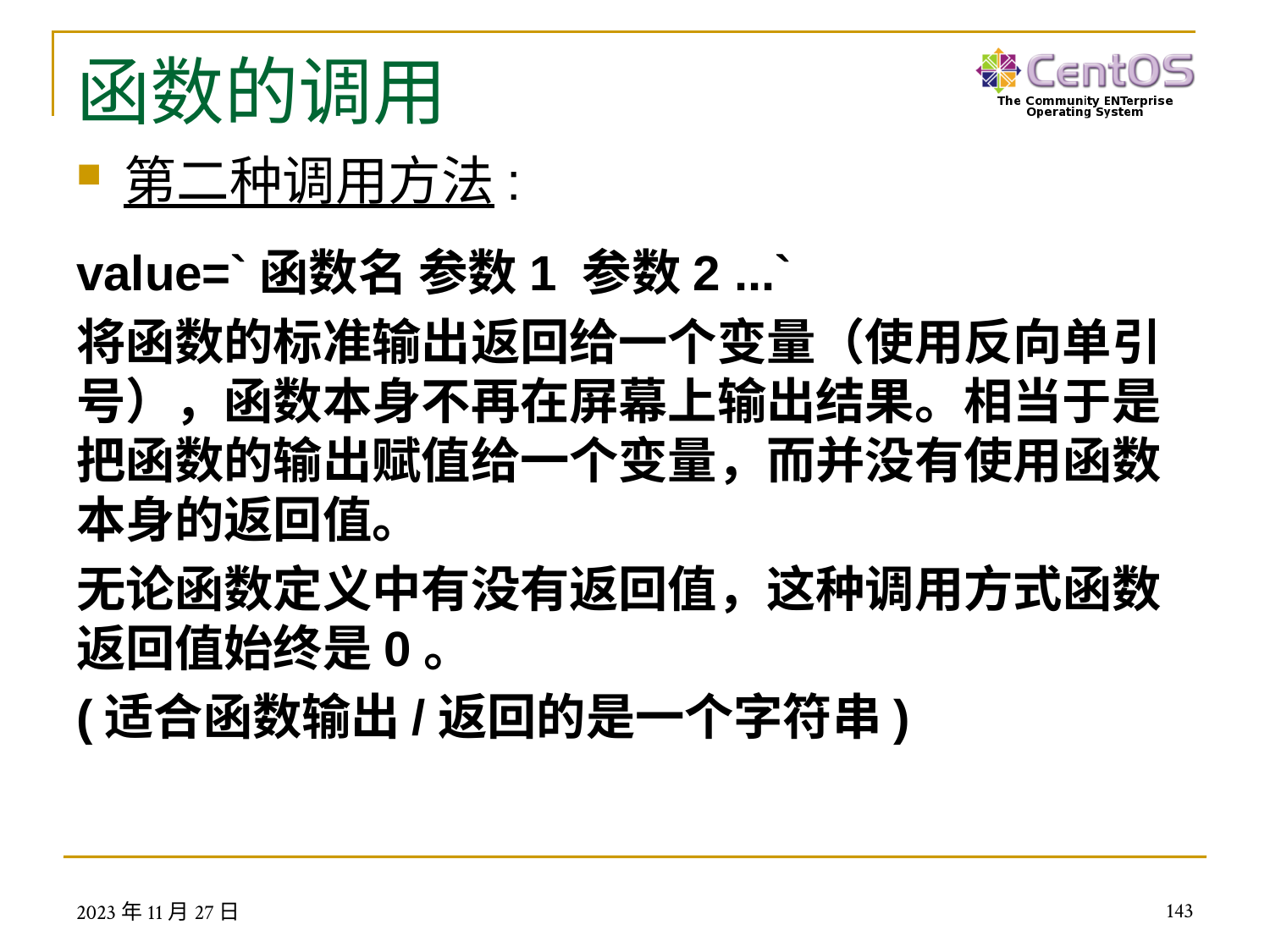

# 函数的调用
第二种调用方法:
value=`函数名 参数1 参数2 ...`
将函数的标准输出返回给一个变量（使用反向单引号），函数本身不再在屏幕上输出结果。相当于是把函数的输出赋值给一个变量，而并没有使用函数本身的返回值。
无论函数定义中有没有返回值，这种调用方式函数返回值始终是0。
(适合函数输出/返回的是一个字符串)
2023年11月27日
143